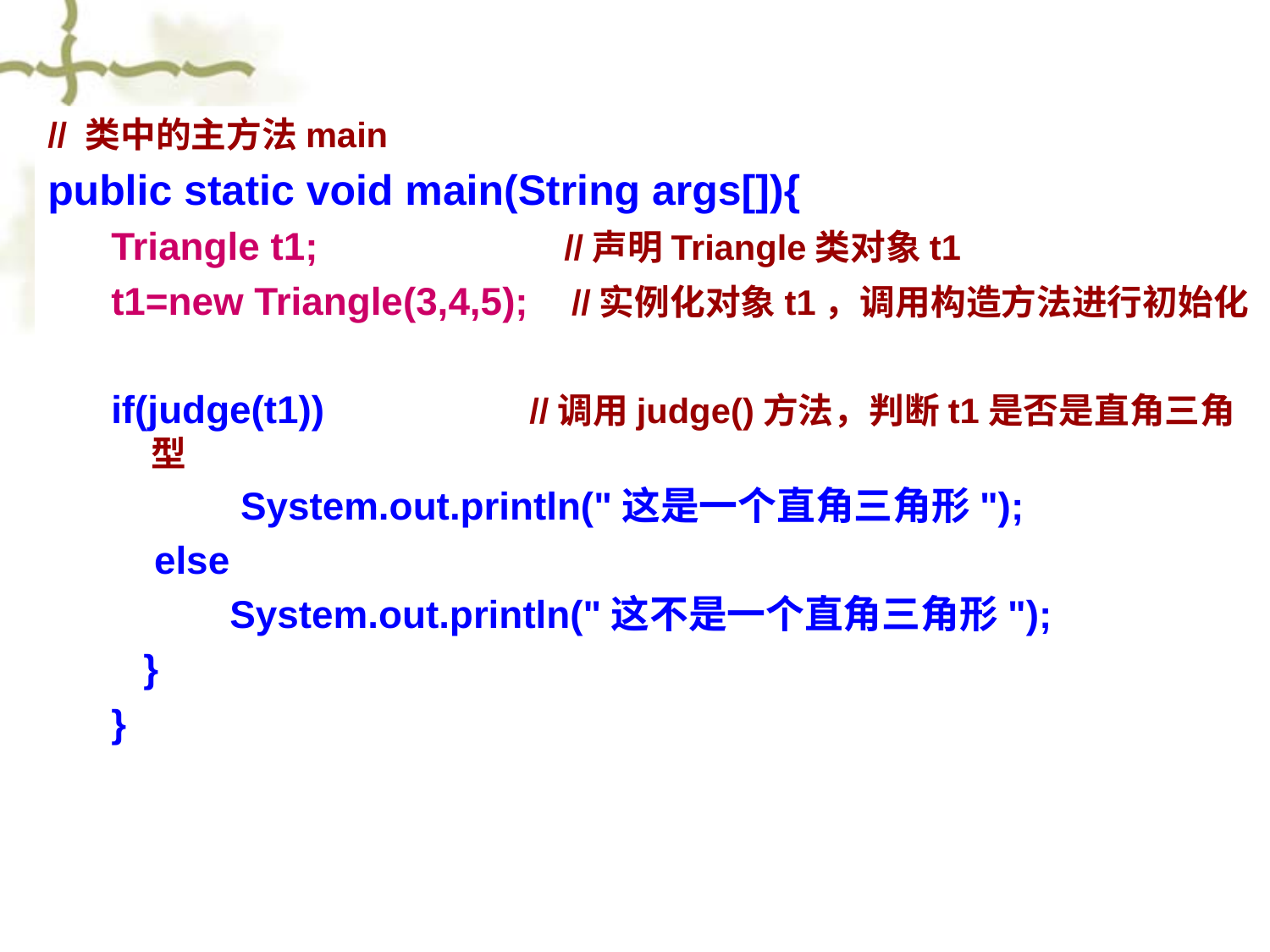

// 类中的主方法main
public static void main(String args[]){
Triangle t1;           	   //声明Triangle类对象t1
t1=new Triangle(3,4,5);    //实例化对象t1，调用构造方法进行初始化

if(judge(t1))                   //调用judge()方法，判断t1是否是直角三角型
            System.out.println("这是一个直角三角形");
    else
           System.out.println("这不是一个直角三角形");
   }
}